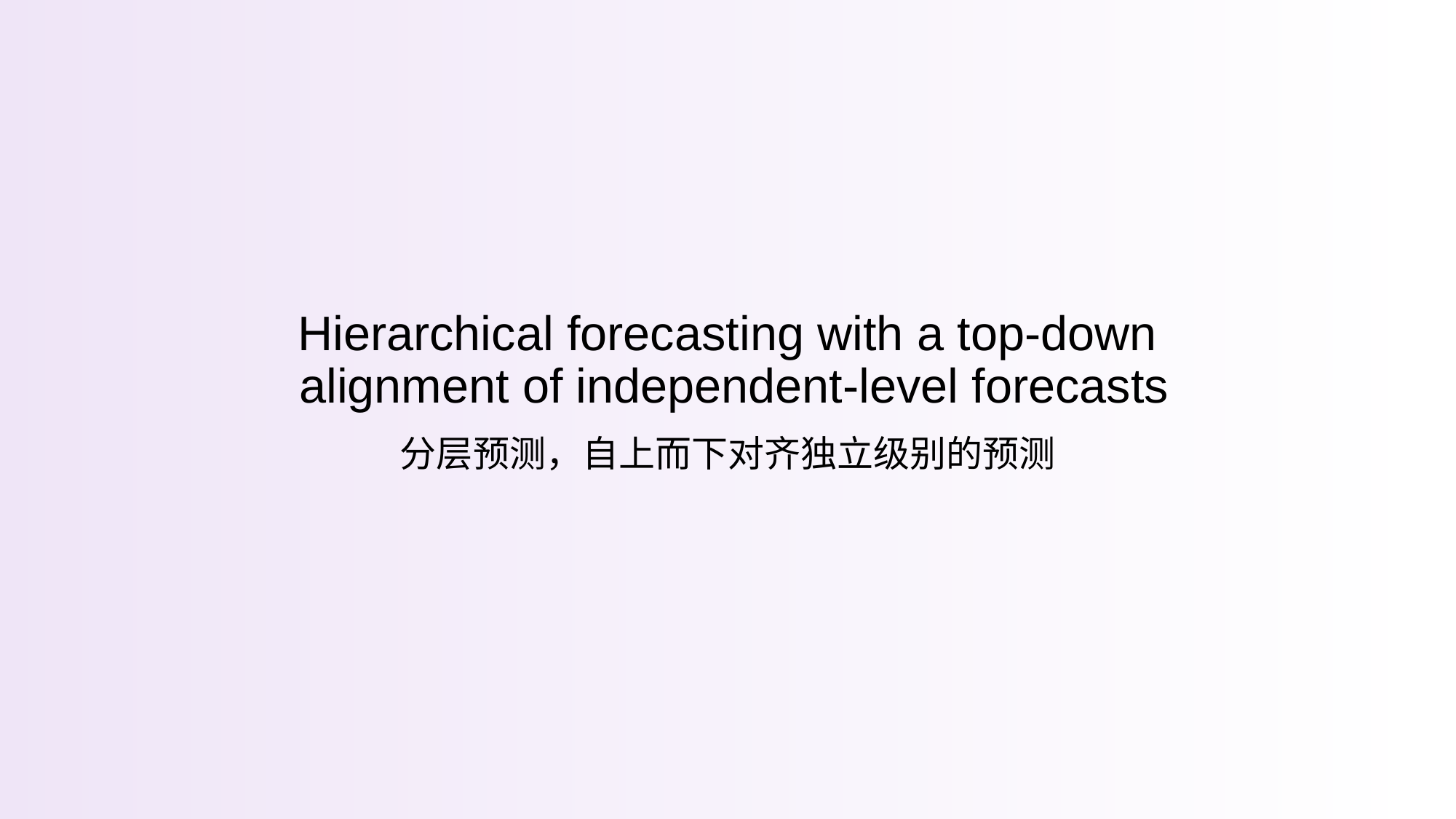

# Hierarchical forecasting with a top-down alignment of independent-level forecasts
分层预测，自上而下对齐独立级别的预测